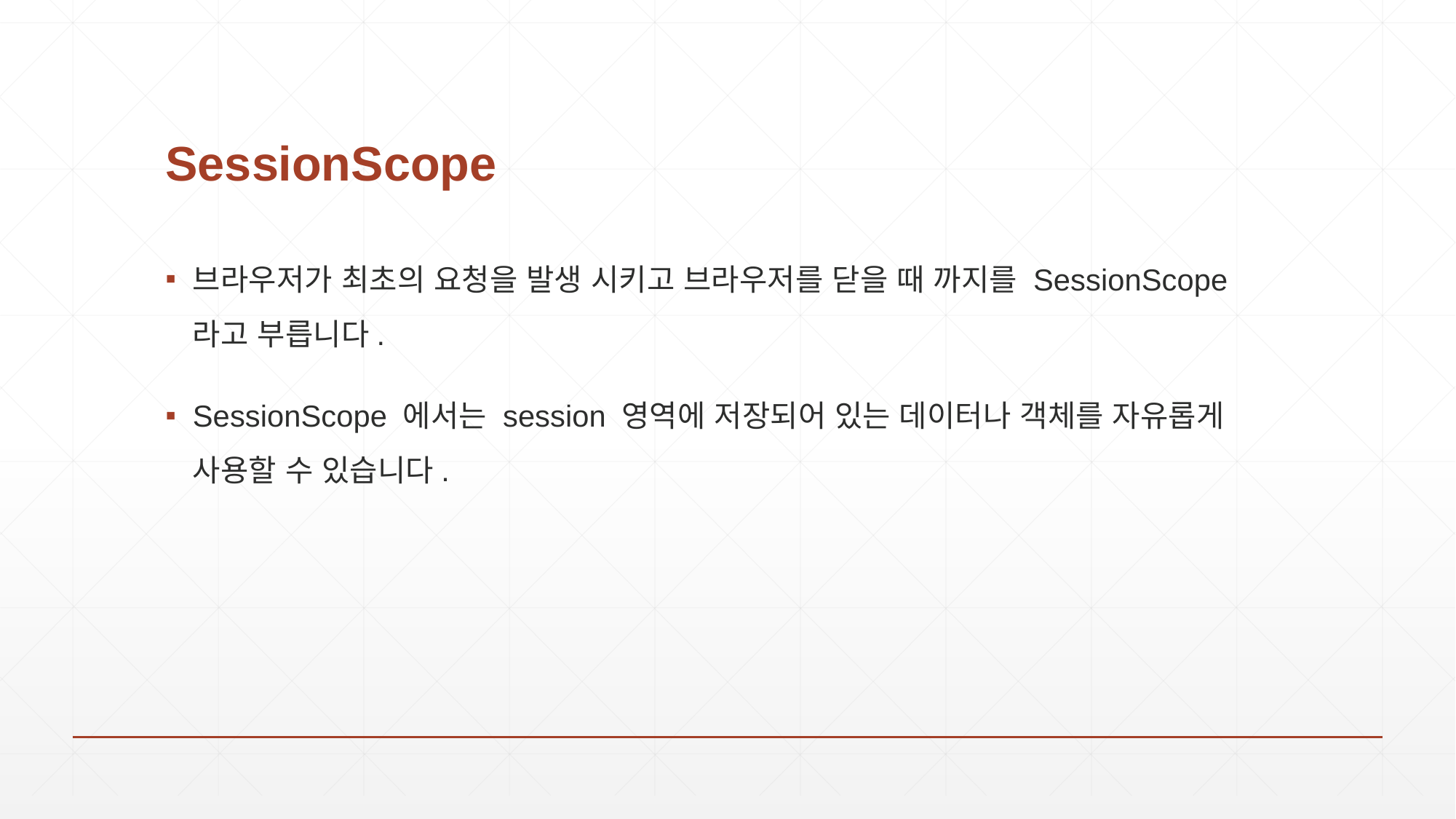

# SessionScope
브라우저가 최초의 요청을 발생 시키고 브라우저를 닫을 때 까지를 SessionScope라고 부릅니다.
SessionScope 에서는 session 영역에 저장되어 있는 데이터나 객체를 자유롭게 사용할 수 있습니다.